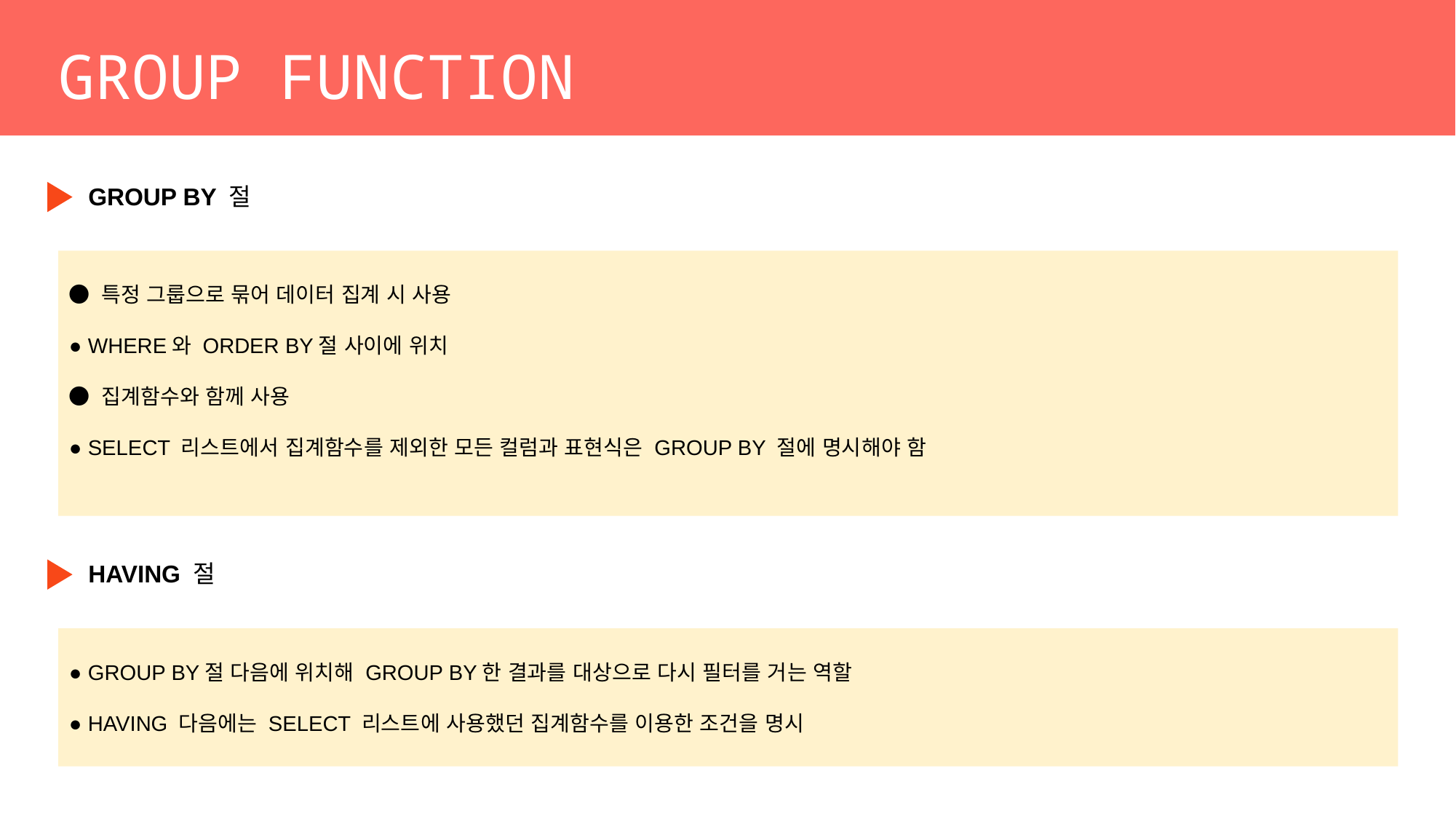

GROUP FUNCTION
GROUP BY 절

● 특정 그룹으로 묶어 데이터 집계 시 사용

● WHERE와 ORDER BY절 사이에 위치

● 집계함수와 함께 사용

● SELECT 리스트에서 집계함수를 제외한 모든 컬럼과 표현식은 GROUP BY 절에 명시해야 함

HAVING 절

● GROUP BY절 다음에 위치해 GROUP BY한 결과를 대상으로 다시 필터를 거는 역할

● HAVING 다음에는 SELECT 리스트에 사용했던 집계함수를 이용한 조건을 명시